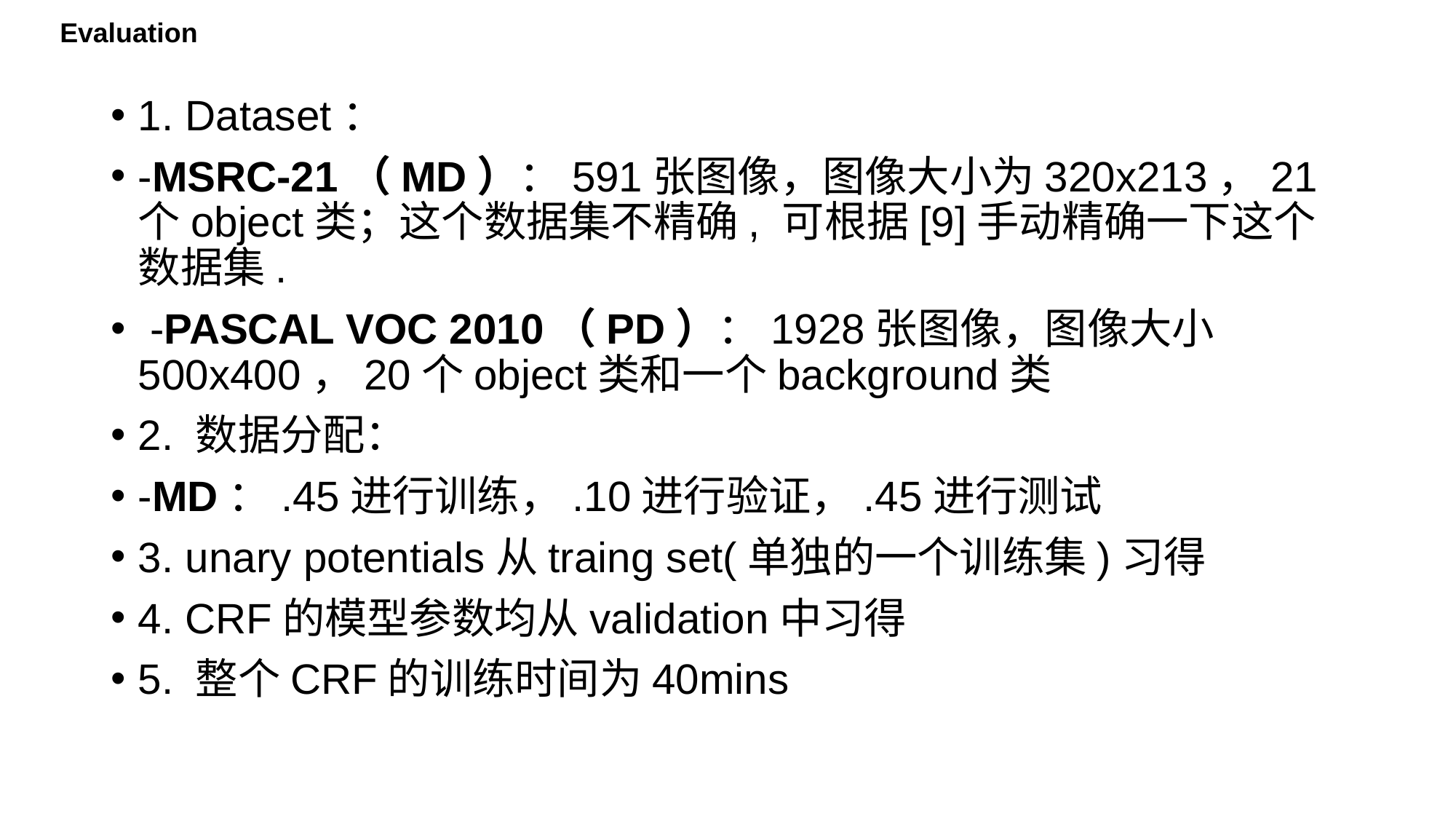

Evaluation
1. Dataset：
-MSRC-21（MD）：591张图像，图像大小为320x213，21个object类；这个数据集不精确, 可根据[9]手动精确一下这个数据集.
 -PASCAL VOC 2010（PD）：1928张图像，图像大小500x400，20个object类和一个background类
2. 数据分配：
-MD：.45进行训练，.10进行验证，.45进行测试
3. unary potentials从traing set(单独的一个训练集)习得
4. CRF的模型参数均从validation中习得
5. 整个CRF的训练时间为40mins